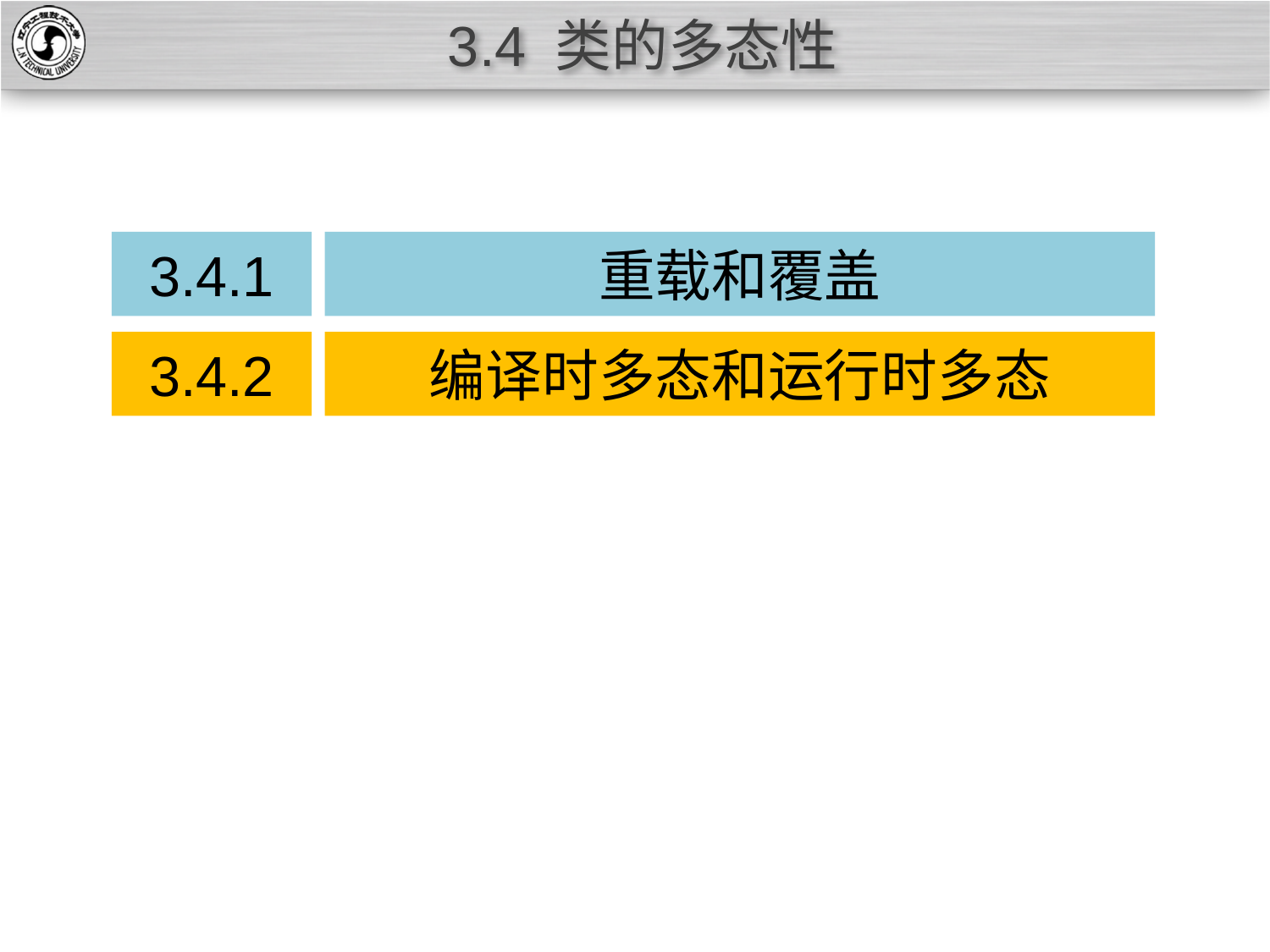

# 3.4 类的多态性
3.4.1
重载和覆盖
3.4.2
编译时多态和运行时多态